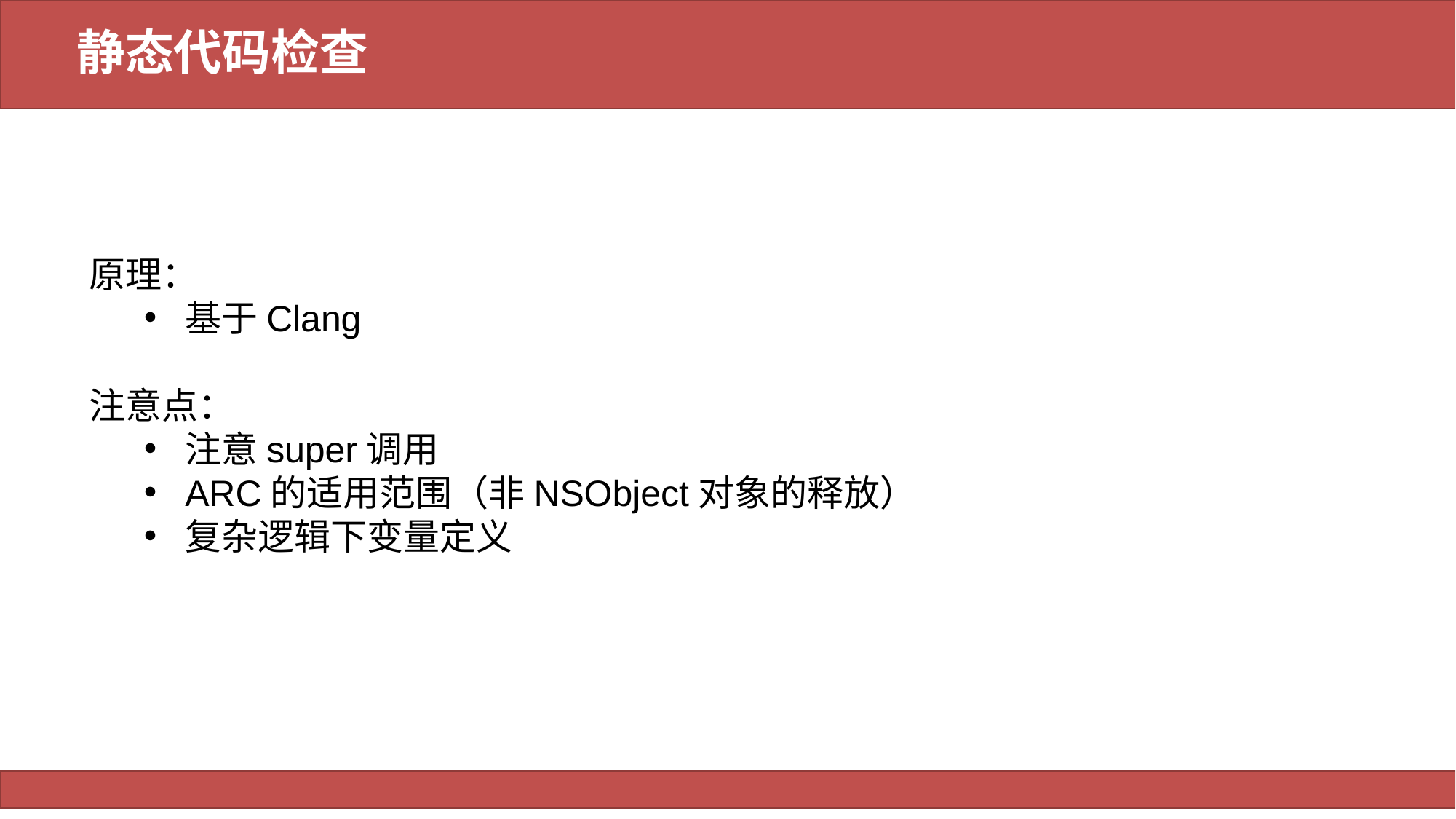

# 静态代码检查
原理：
基于Clang

注意点：
注意super调用
ARC的适用范围（非NSObject对象的释放）
复杂逻辑下变量定义